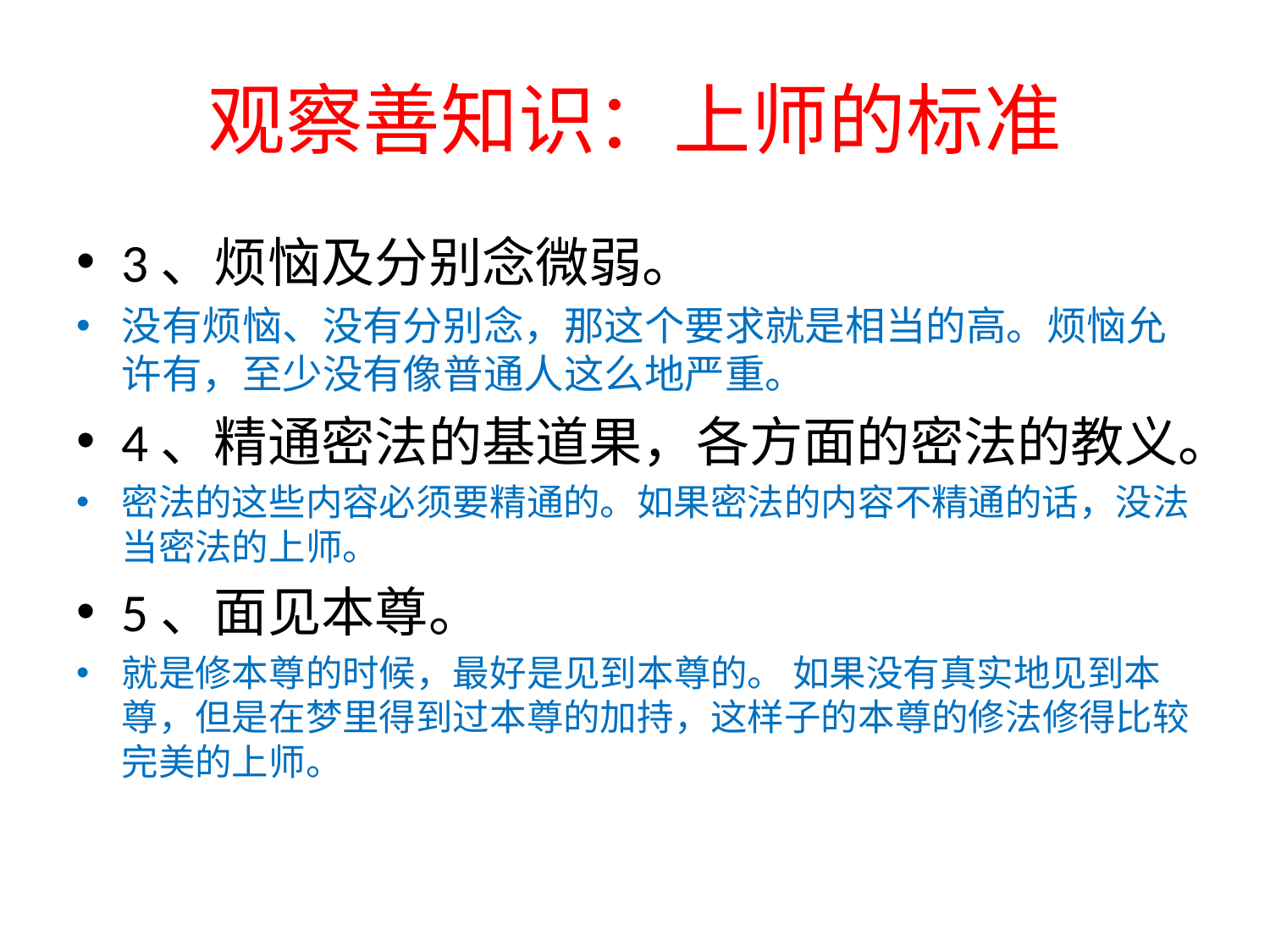

# 观察善知识：上师的标准
3、烦恼及分别念微弱。
没有烦恼、没有分别念，那这个要求就是相当的高。烦恼允许有，至少没有像普通人这么地严重。
4、精通密法的基道果，各方面的密法的教义。
密法的这些内容必须要精通的。如果密法的内容不精通的话，没法当密法的上师。
5、面见本尊。
就是修本尊的时候，最好是见到本尊的。 如果没有真实地见到本尊，但是在梦里得到过本尊的加持，这样子的本尊的修法修得比较完美的上师。